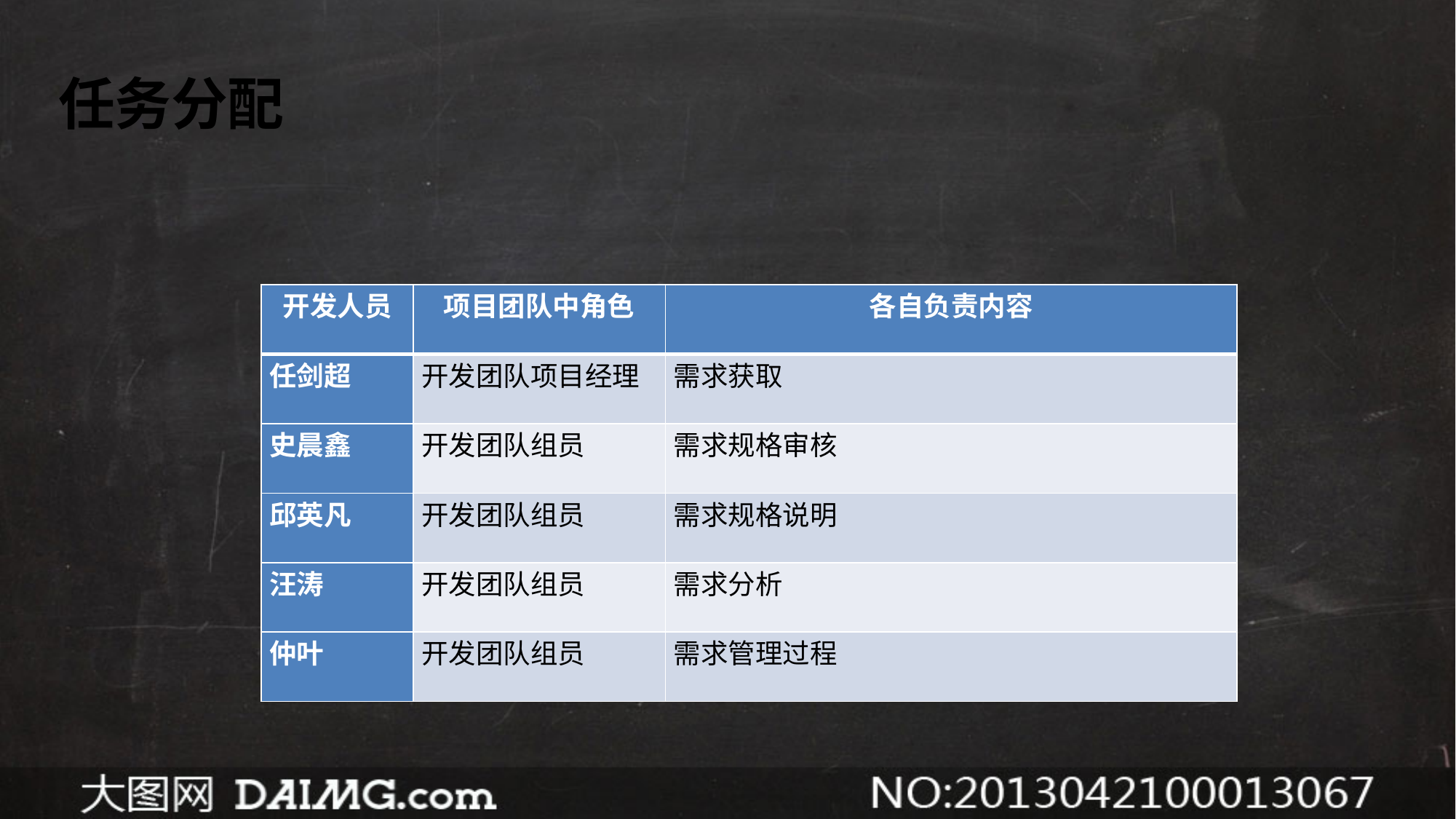

任务分配

| 开发人员 | 项目团队中角色 | 各自负责内容 |
| --- | --- | --- |
| 任剑超 | 开发团队项目经理 | 需求获取 |
| 史晨鑫 | 开发团队组员 | 需求规格审核 |
| 邱英凡 | 开发团队组员 | 需求规格说明 |
| 汪涛 | 开发团队组员 | 需求分析 |
| 仲叶 | 开发团队组员 | 需求管理过程 |